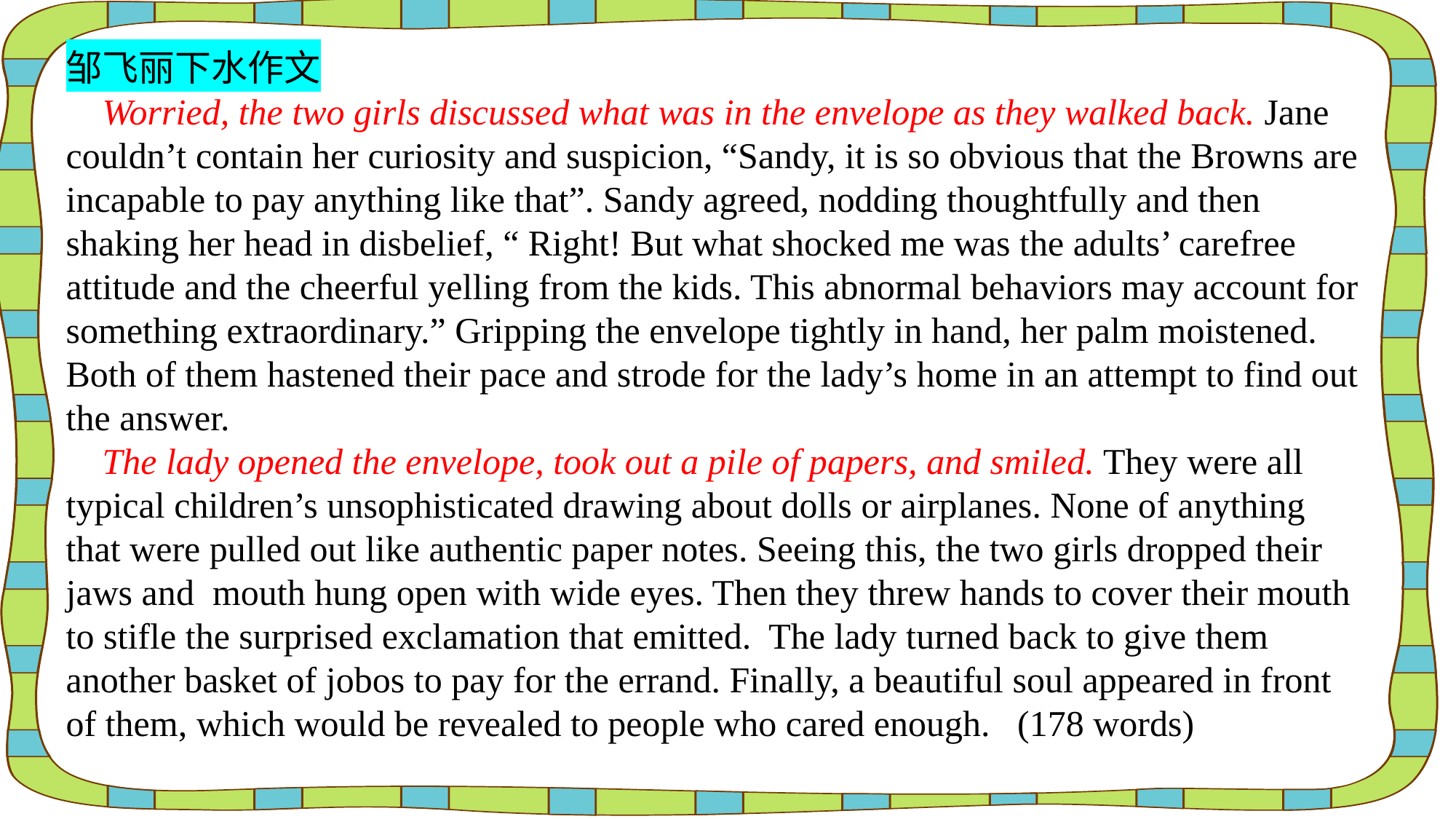

邹飞丽下水作文
    Worried, the two girls discussed what was in the envelope as they walked back. Jane couldn’t contain her curiosity and suspicion, “Sandy, it is so obvious that the Browns are incapable to pay anything like that”. Sandy agreed, nodding thoughtfully and then shaking her head in disbelief, “ Right! But what shocked me was the adults’ carefree attitude and the cheerful yelling from the kids. This abnormal behaviors may account for something extraordinary.” Gripping the envelope tightly in hand, her palm moistened. Both of them hastened their pace and strode for the lady’s home in an attempt to find out the answer.
    The lady opened the envelope, took out a pile of papers, and smiled. They were all typical children’s unsophisticated drawing about dolls or airplanes. None of anything that were pulled out like authentic paper notes. Seeing this, the two girls dropped their jaws and  mouth hung open with wide eyes. Then they threw hands to cover their mouth to stifle the surprised exclamation that emitted.  The lady turned back to give them another basket of jobos to pay for the errand. Finally, a beautiful soul appeared in front of them, which would be revealed to people who cared enough.   (178 words)